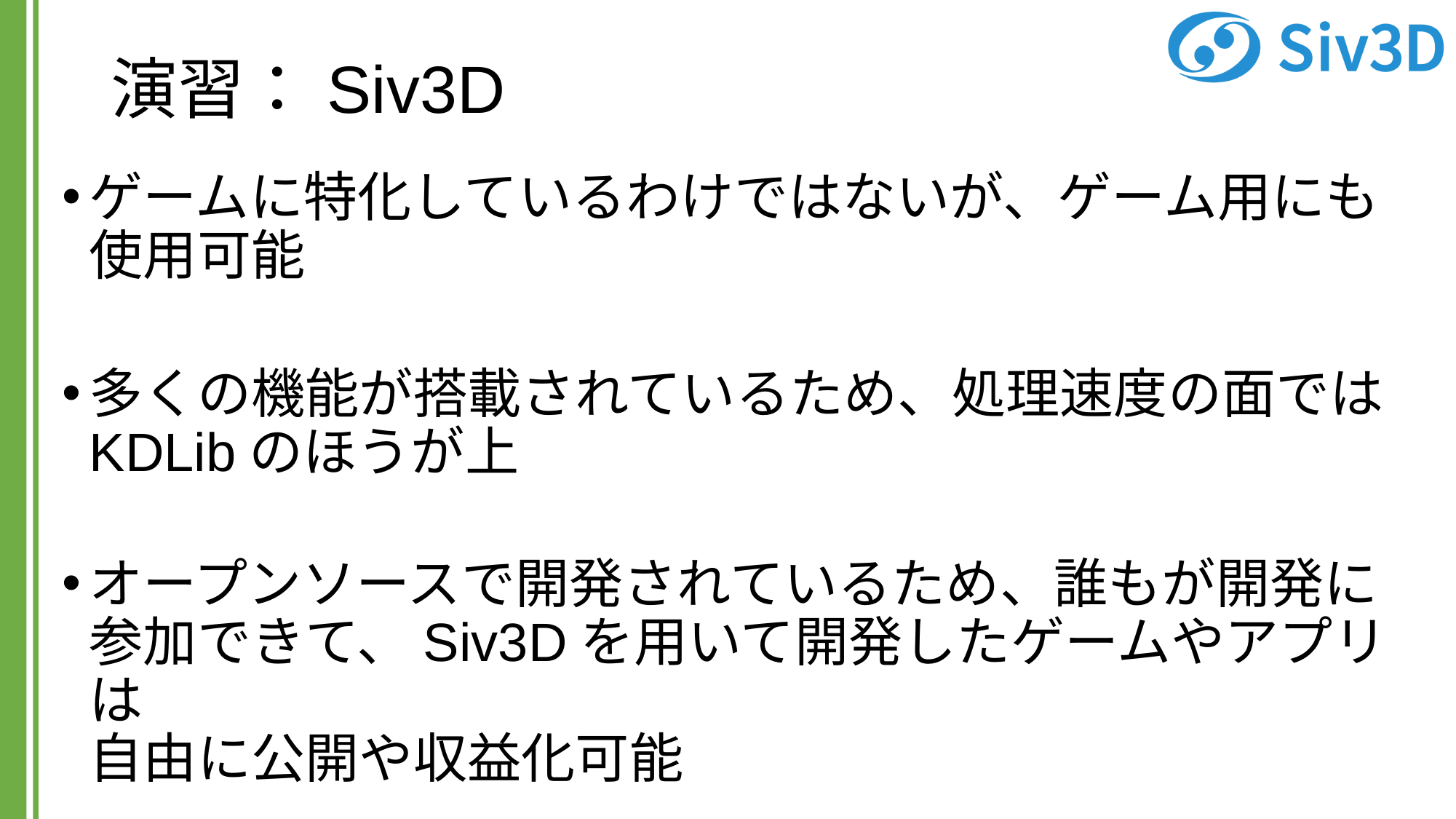

# 演習：Siv3D
ゲームに特化しているわけではないが、ゲーム用にも
使用可能
多くの機能が搭載されているため、処理速度の面ではKDLibのほうが上
オープンソースで開発されているため、誰もが開発に参加できて、Siv3Dを用いて開発したゲームやアプリは
自由に公開や収益化可能